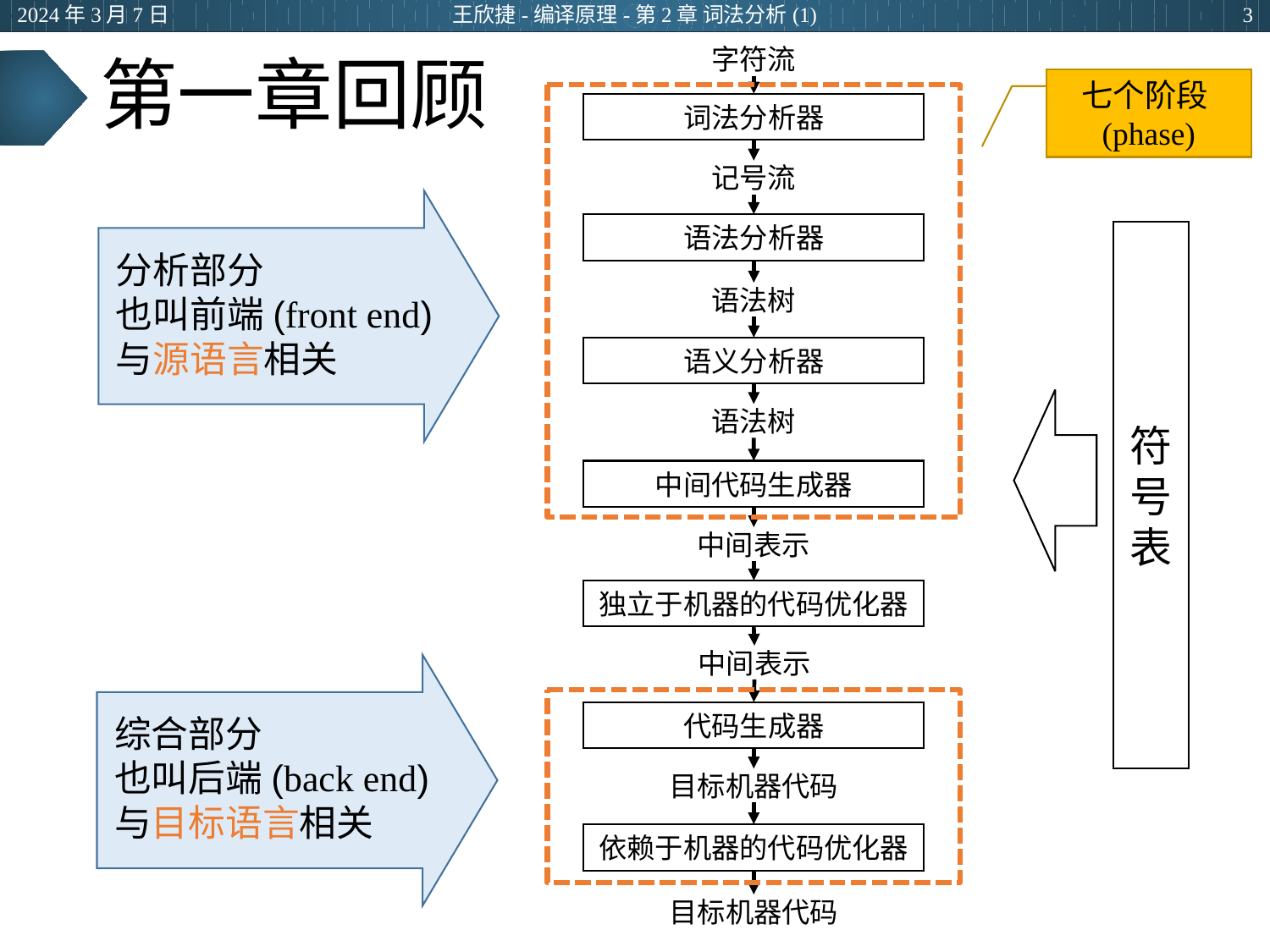

2024年3月7日
王欣捷-编译原理-第2章 词法分析(1)
3
# 第一章回顾
字符流
词法分析器
记号流
语法分析器
语法树
语义分析器
语法树
中间代码生成器
中间表示
独立于机器的代码优化器
中间表示
代码生成器
目标机器代码
依赖于机器的代码优化器
目标机器代码
七个阶段(phase)

分析部分
也叫前端(front end)
与源语言相关

符
号
表

综合部分
也叫后端(back end)
与目标语言相关